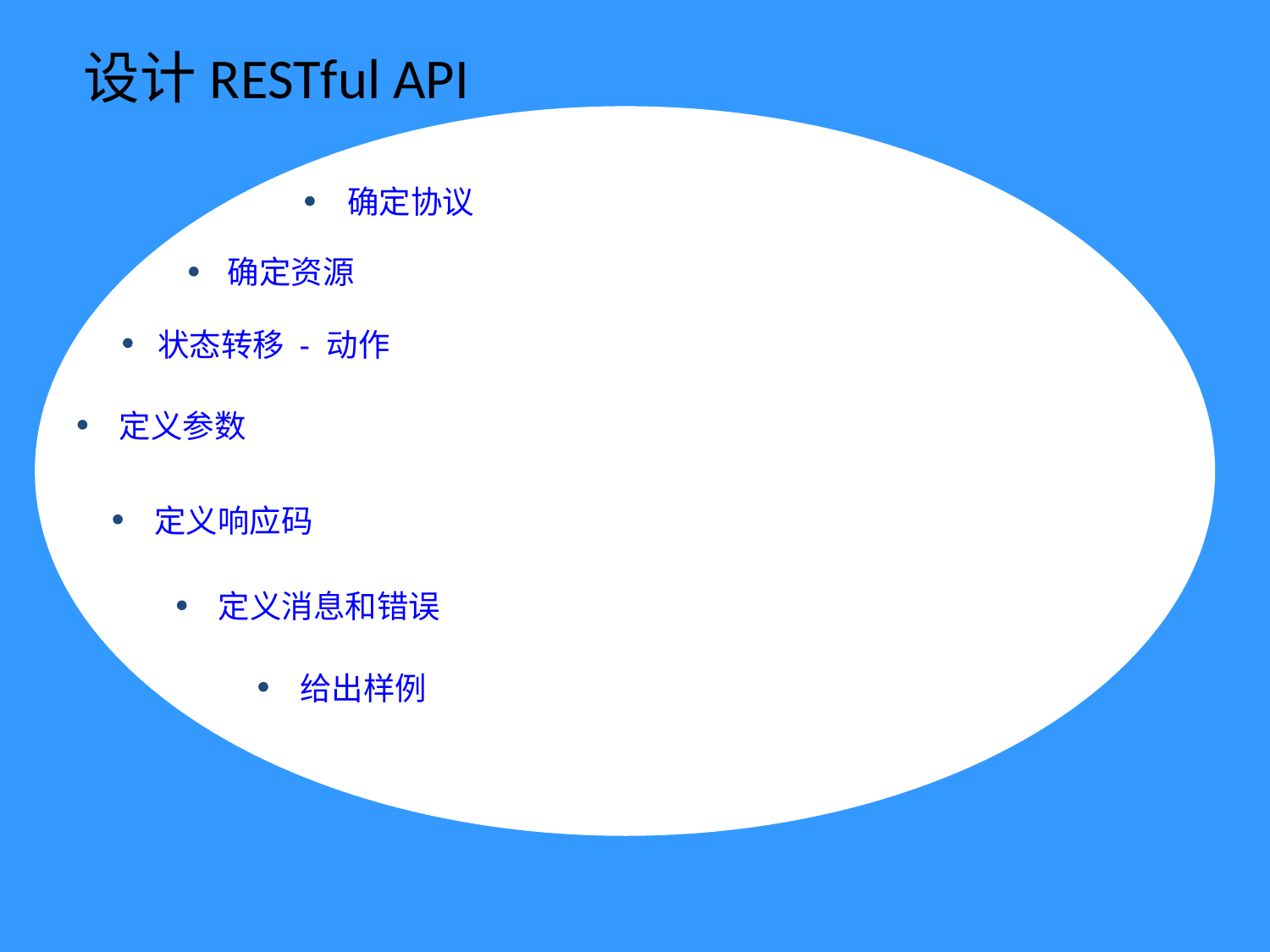

# 设计RESTful API
确定协议

确定资源

状态转移 - 动作

定义参数

定义响应码

定义消息和错误

给出样例